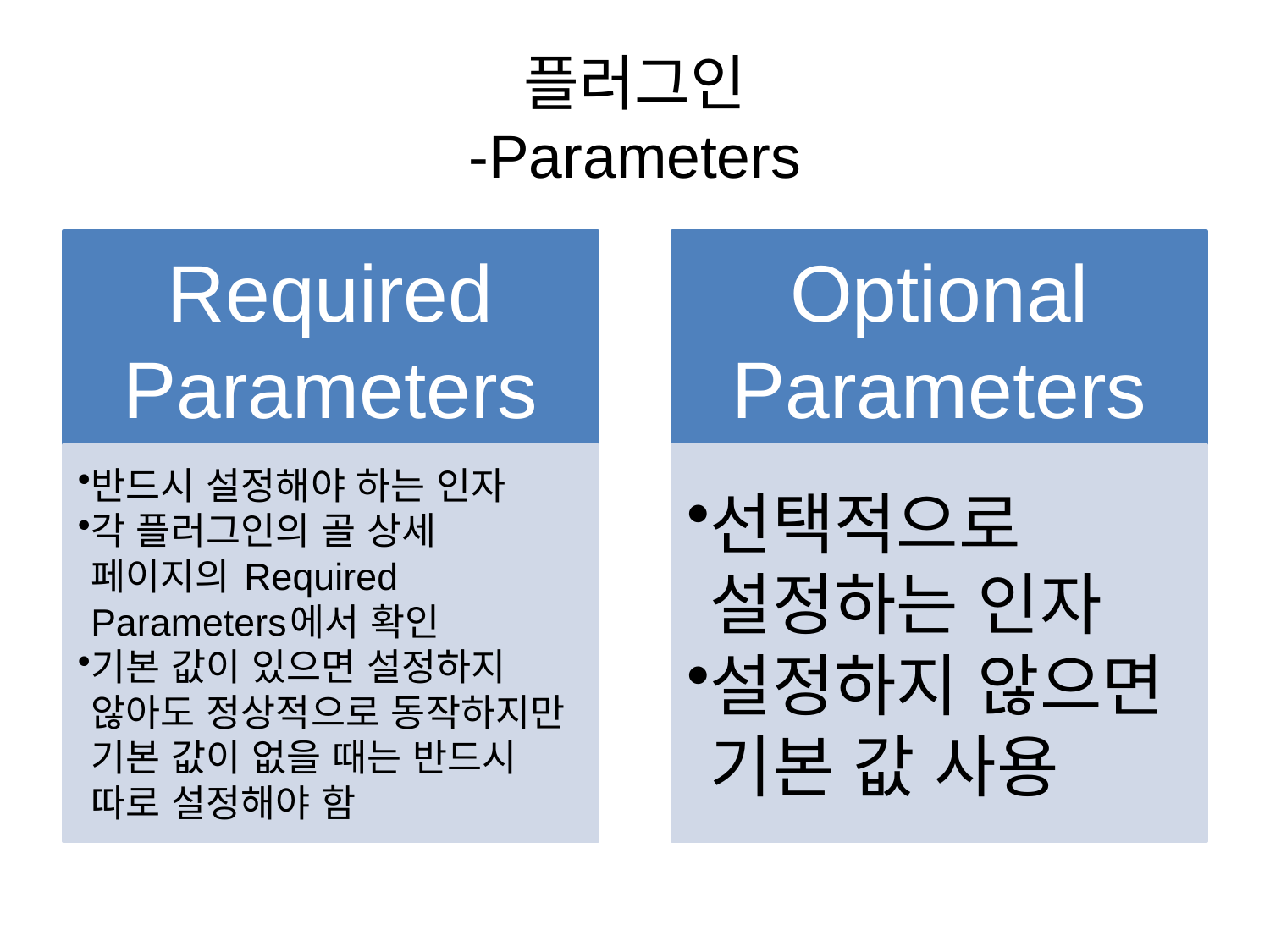

# 플러그인 -Parameters
Required Parameters
반드시 설정해야 하는 인자
각 플러그인의 골 상세 페이지의 Required Parameters에서 확인
Optional Parameters
선택적으로 설정하는 인자
기본 값이 있으면 설정하지 않아도 정상적으로 동작하지만 기본 값이 없을 때는 반드시 따로 설정해야 함
설정하지 않으면 기본 값 사용